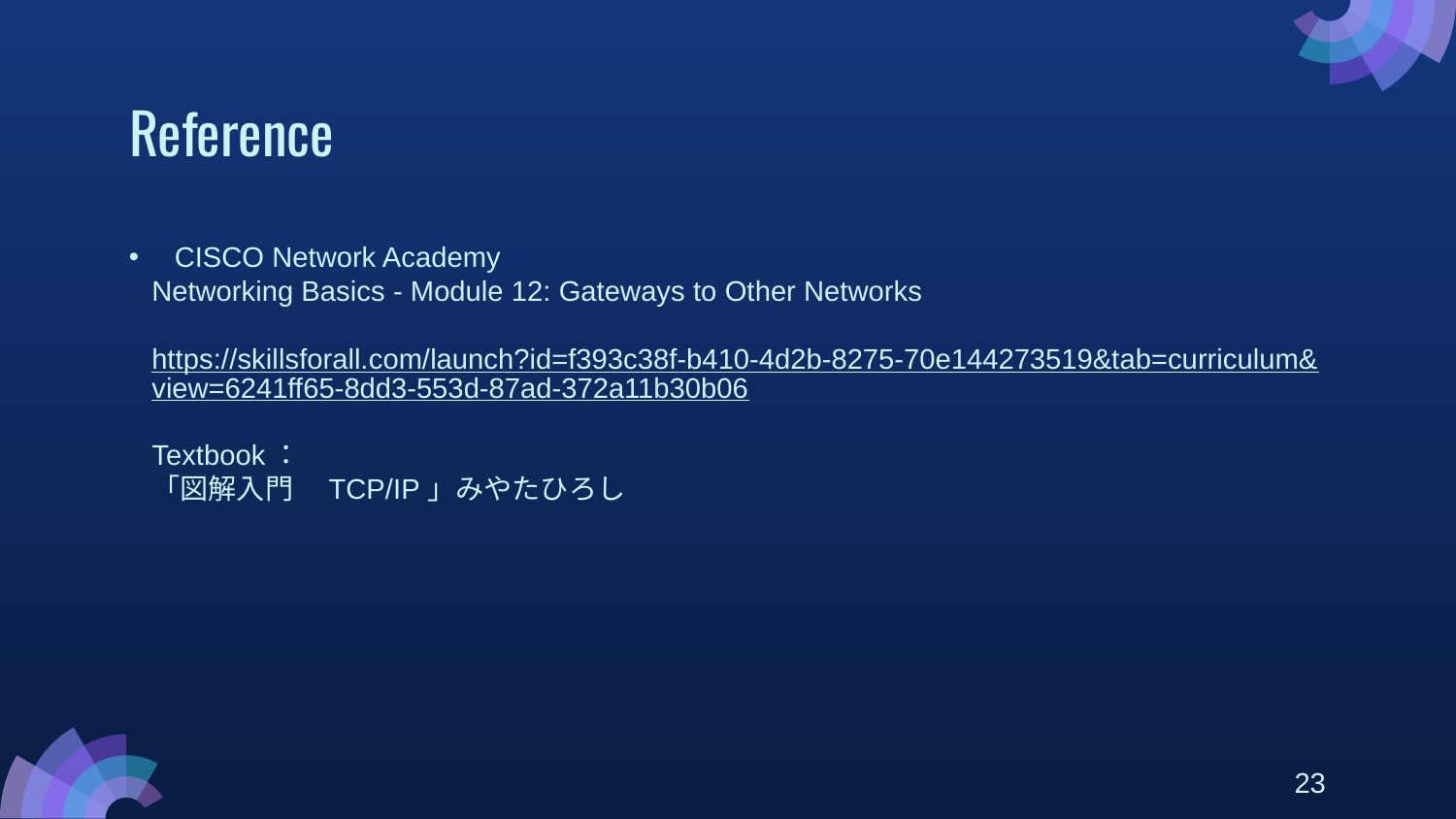

# Reference
CISCO Network Academy
Networking Basics - Module 12: Gateways to Other Networks

https://skillsforall.com/launch?id=f393c38f-b410-4d2b-8275-70e144273519&tab=curriculum&view=6241ff65-8dd3-553d-87ad-372a11b30b06

Textbook：
「図解入門　TCP/IP」みやたひろし